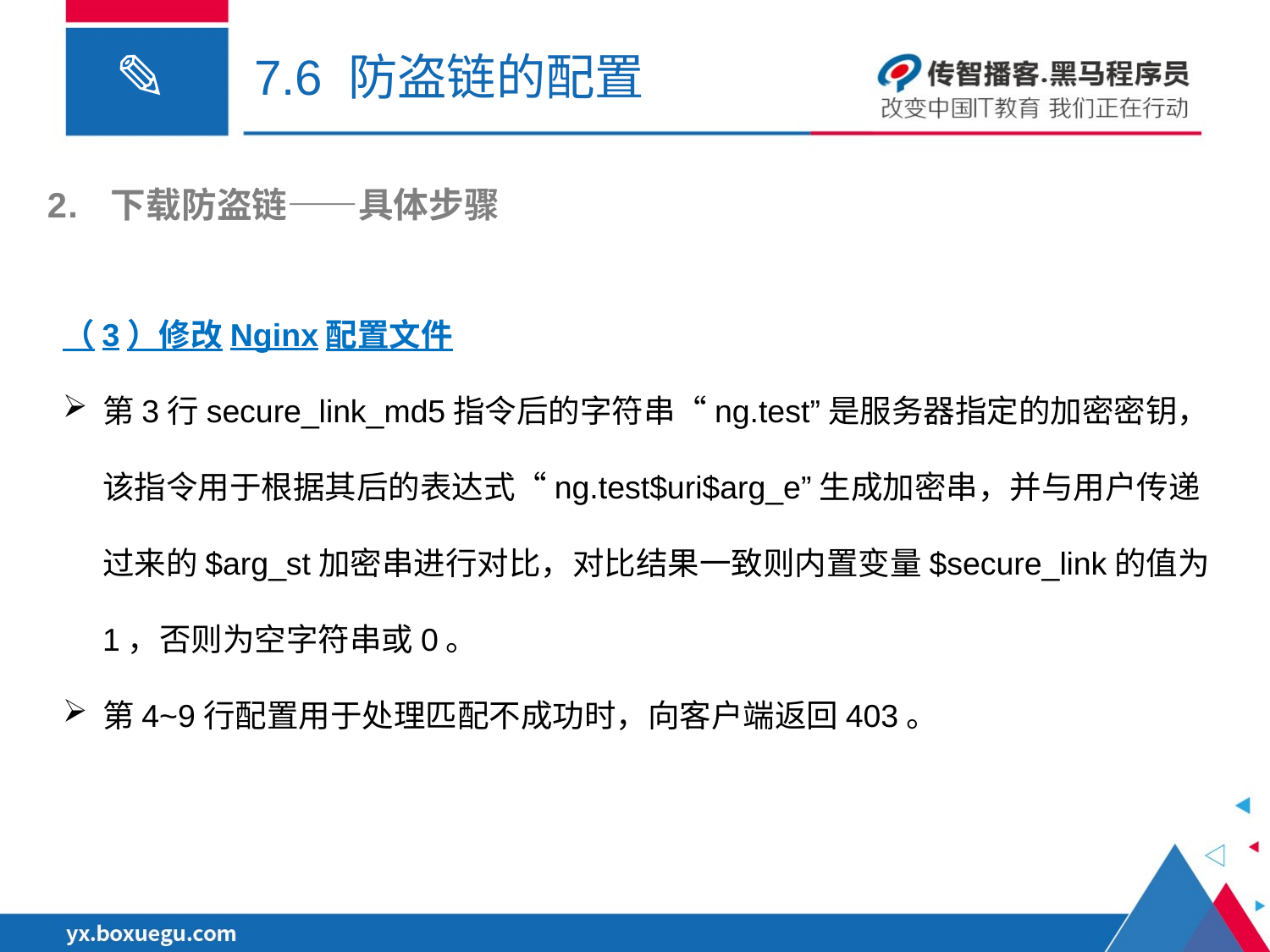

# 7.6 防盗链的配置
下载防盗链——具体步骤
（3）修改Nginx配置文件
第3行secure_link_md5指令后的字符串“ng.test”是服务器指定的加密密钥，该指令用于根据其后的表达式“ng.test$uri$arg_e”生成加密串，并与用户传递过来的$arg_st加密串进行对比，对比结果一致则内置变量$secure_link的值为1，否则为空字符串或0。
第4~9行配置用于处理匹配不成功时，向客户端返回403。